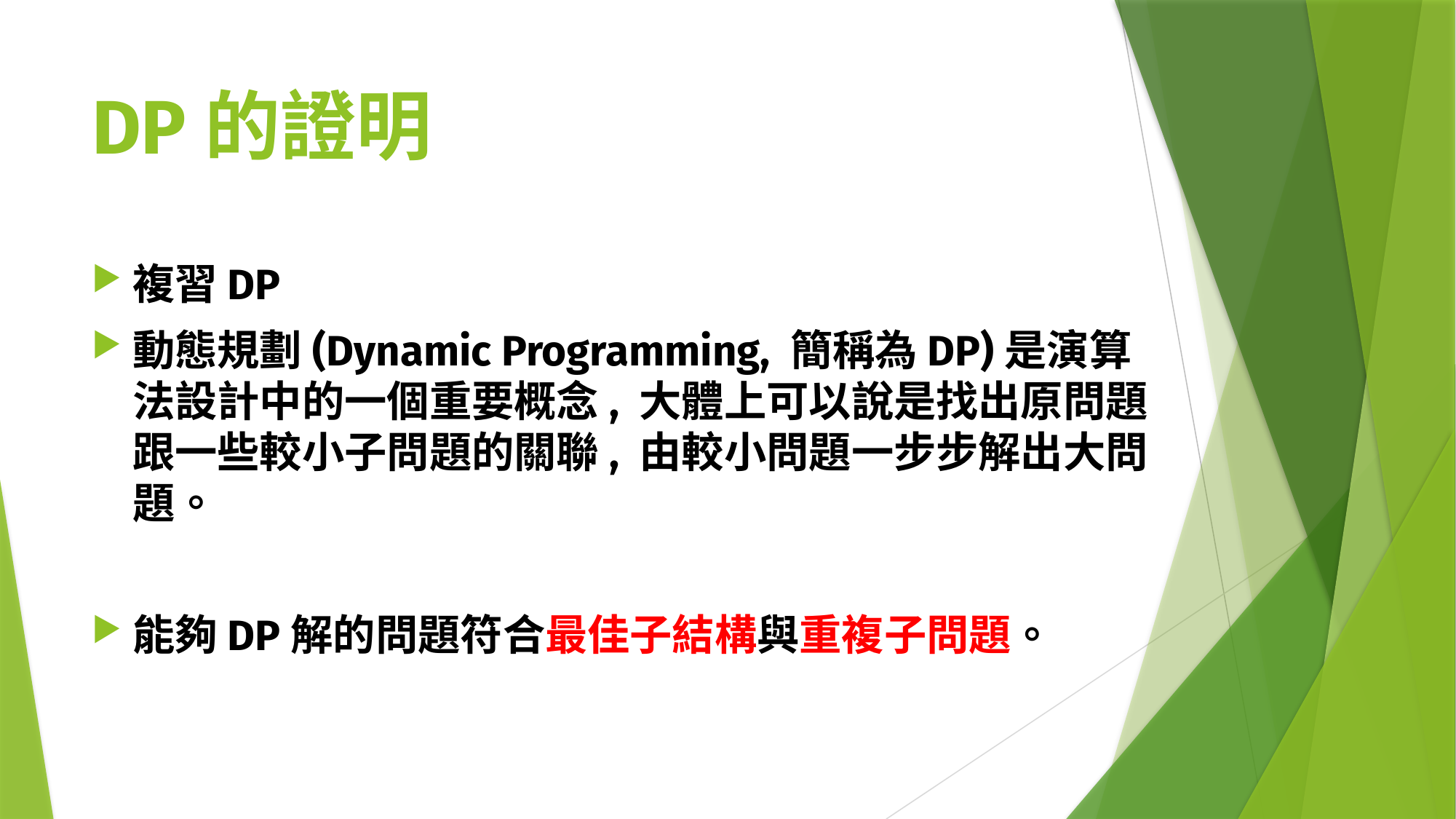

# DP的證明
複習DP
動態規劃(Dynamic Programming, 簡稱為DP)是演算法設計中的一個重要概念, 大體上可以說是找出原問題跟一些較小子問題的關聯, 由較小問題一步步解出大問題。

能夠DP解的問題符合最佳子結構與重複子問題。